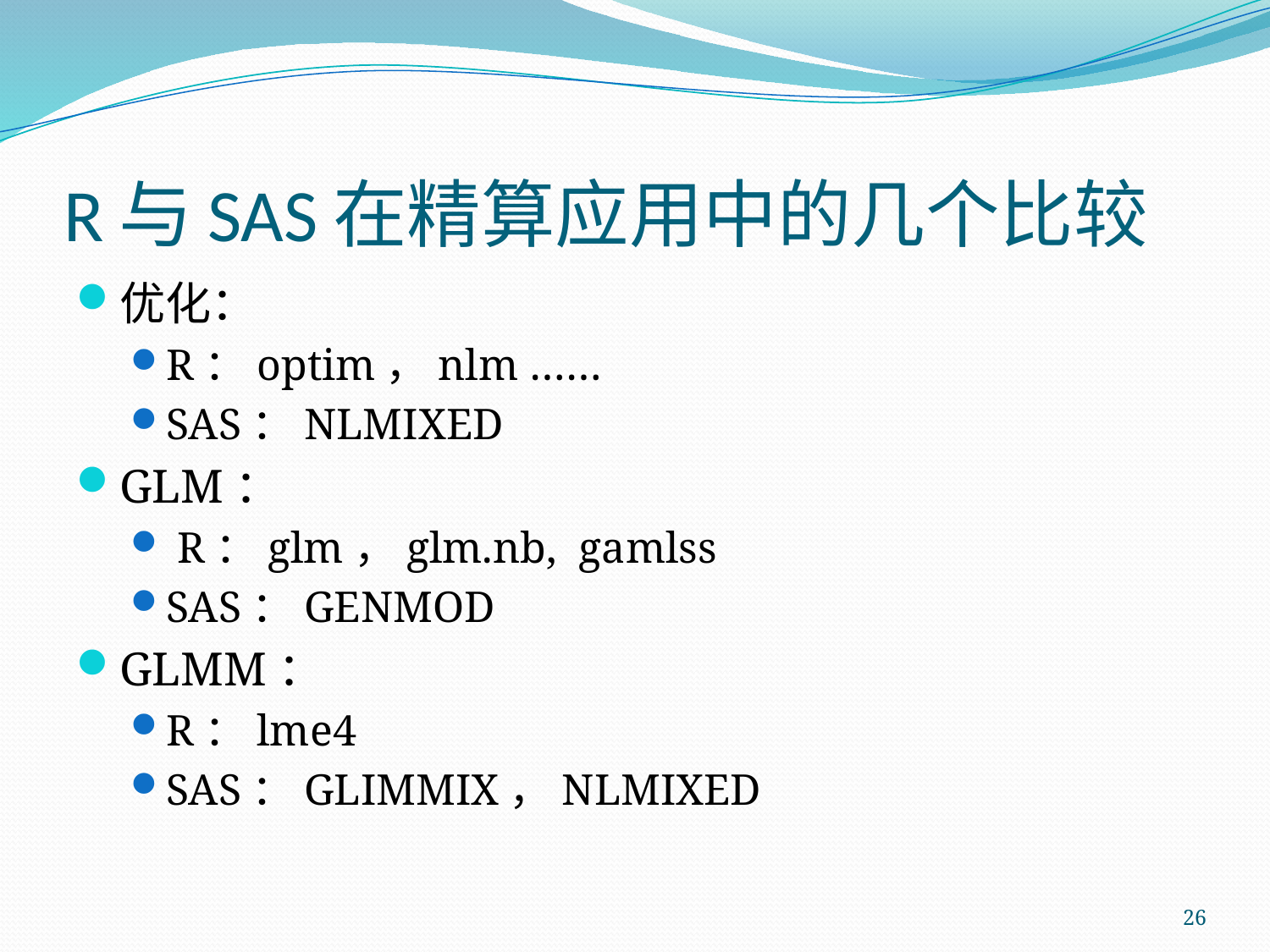

# R与SAS在精算应用中的几个比较
优化：
R：optim，nlm ……
SAS：NLMIXED
GLM：
 R：glm，glm.nb,  gamlss
SAS：GENMOD
GLMM：
R：lme4
SAS：GLIMMIX，NLMIXED
26